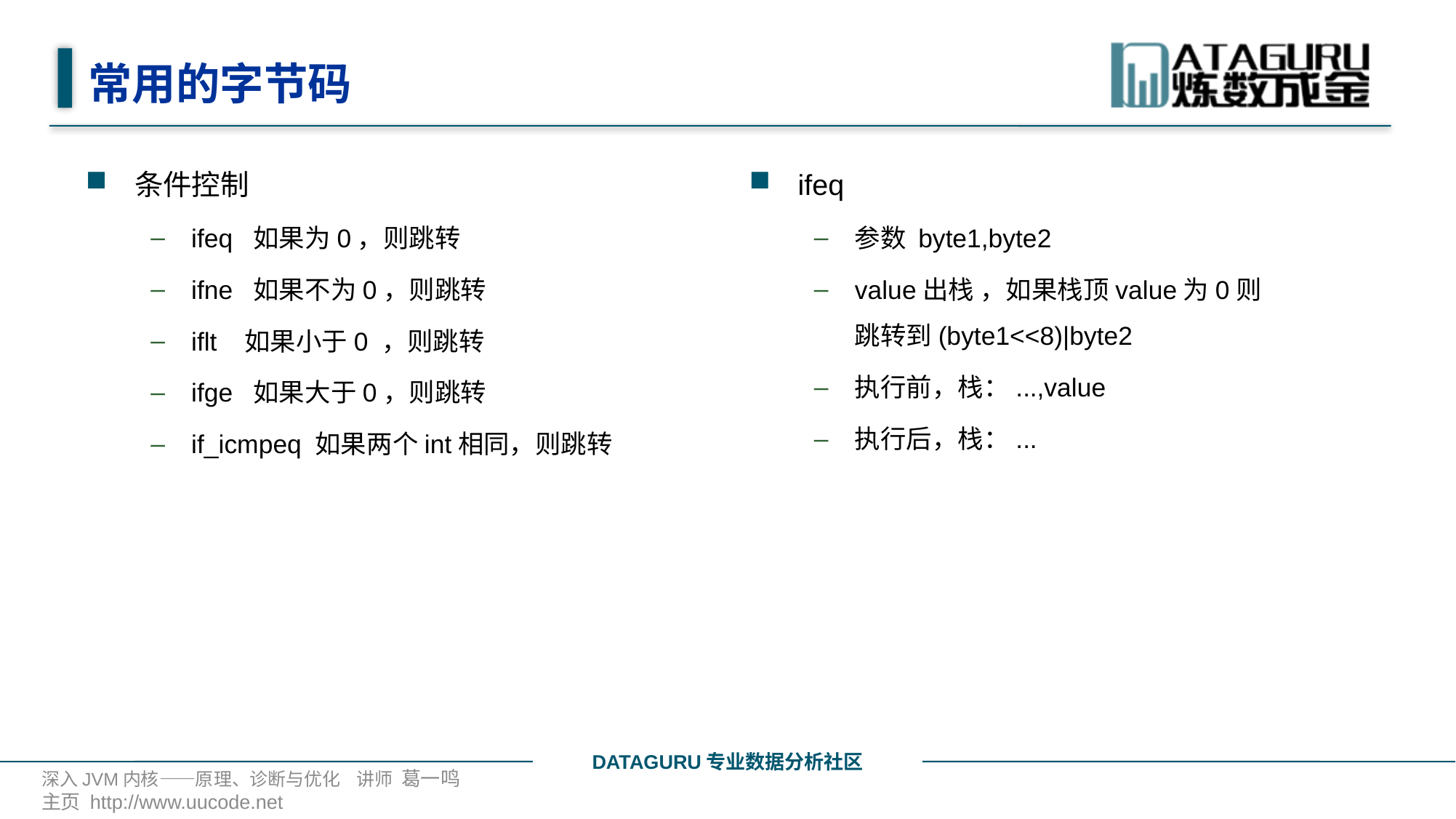

# 常用的字节码
条件控制
ifeq  如果为0，则跳转
ifne  如果不为0，则跳转
iflt   如果小于0 ，则跳转
ifge  如果大于0，则跳转
if_icmpeq 如果两个int相同，则跳转
ifeq
参数 byte1,byte2
value出栈 ，如果栈顶value为0则跳转到(byte1<<8)|byte2
执行前，栈：...,value
执行后，栈：...